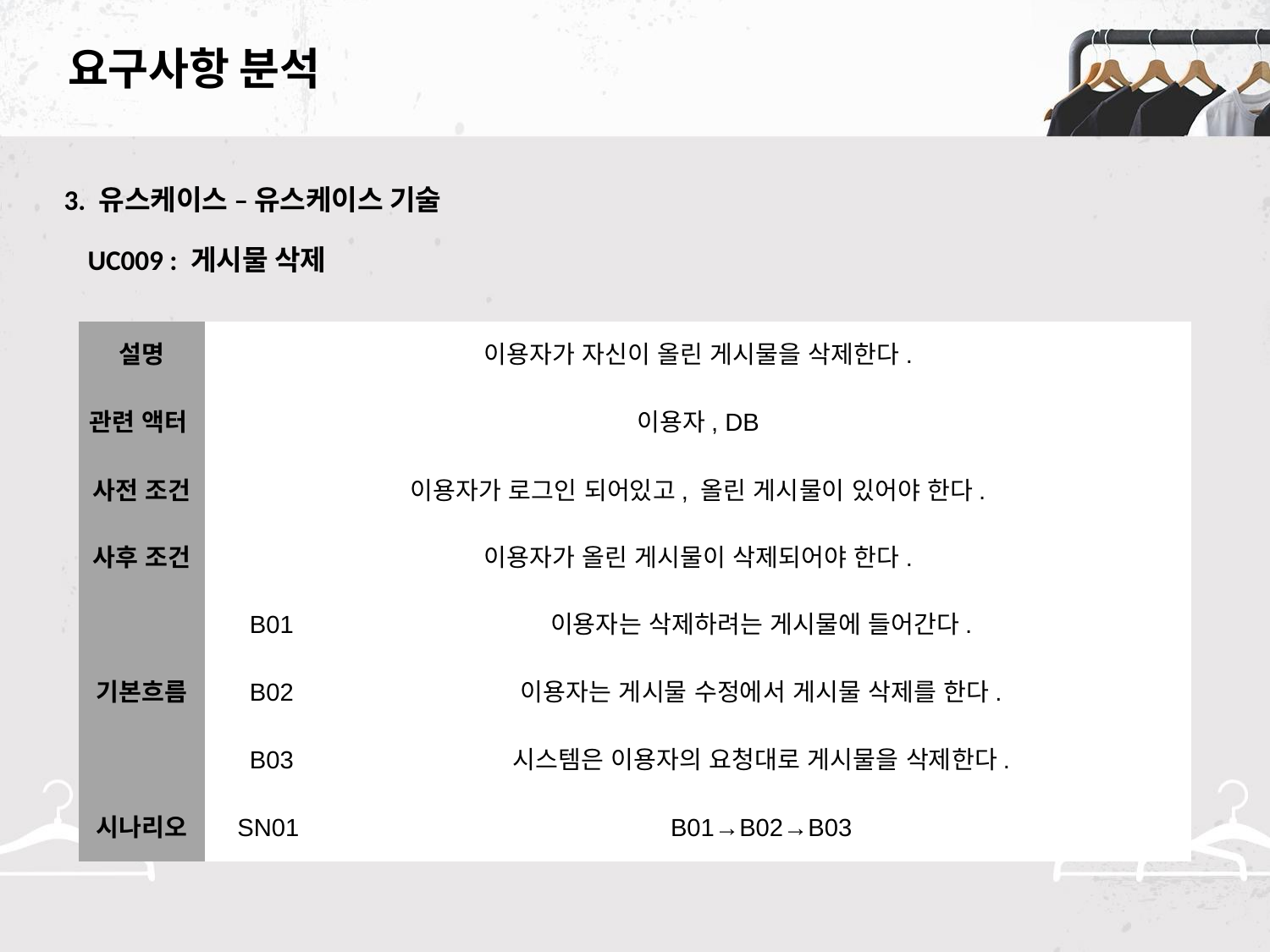

# 요구사항 분석
3. 유스케이스 – 유스케이스 기술
UC009 : 게시물 삭제
| 설명 | 이용자가 자신이 올린 게시물을 삭제한다. |  |
| --- | --- | --- |
| 관련 액터 | 이용자, DB |  |
| 사전 조건 | 이용자가 로그인 되어있고, 올린 게시물이 있어야 한다. |  |
| 사후 조건 | 이용자가 올린 게시물이 삭제되어야 한다. |  |
| 기본흐름 | B01 | 이용자는 삭제하려는 게시물에 들어간다. |
|  | B02 | 이용자는 게시물 수정에서 게시물 삭제를 한다. |
|  | B03 | 시스템은 이용자의 요청대로 게시물을 삭제한다. |
| 시나리오 | SN01 | B01→B02→B03 |